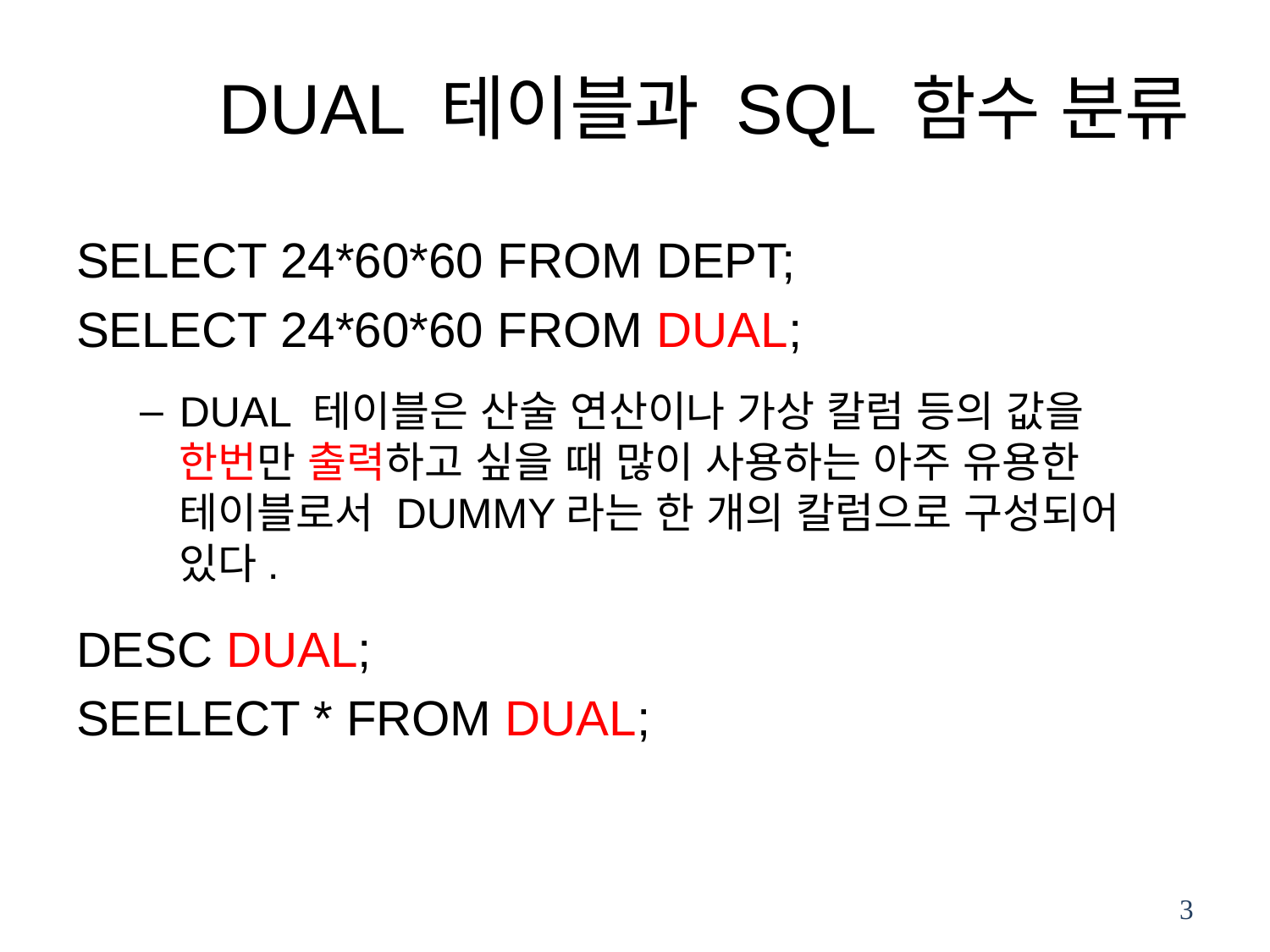

# DUAL 테이블과 SQL 함수 분류
SELECT 24*60*60 FROM DEPT;
SELECT 24*60*60 FROM DUAL;

DUAL 테이블은 산술 연산이나 가상 칼럼 등의 값을 한번만 출력하고 싶을 때 많이 사용하는 아주 유용한 테이블로서 DUMMY라는 한 개의 칼럼으로 구성되어 있다.

DESC DUAL;
SEELECT * FROM DUAL;

3